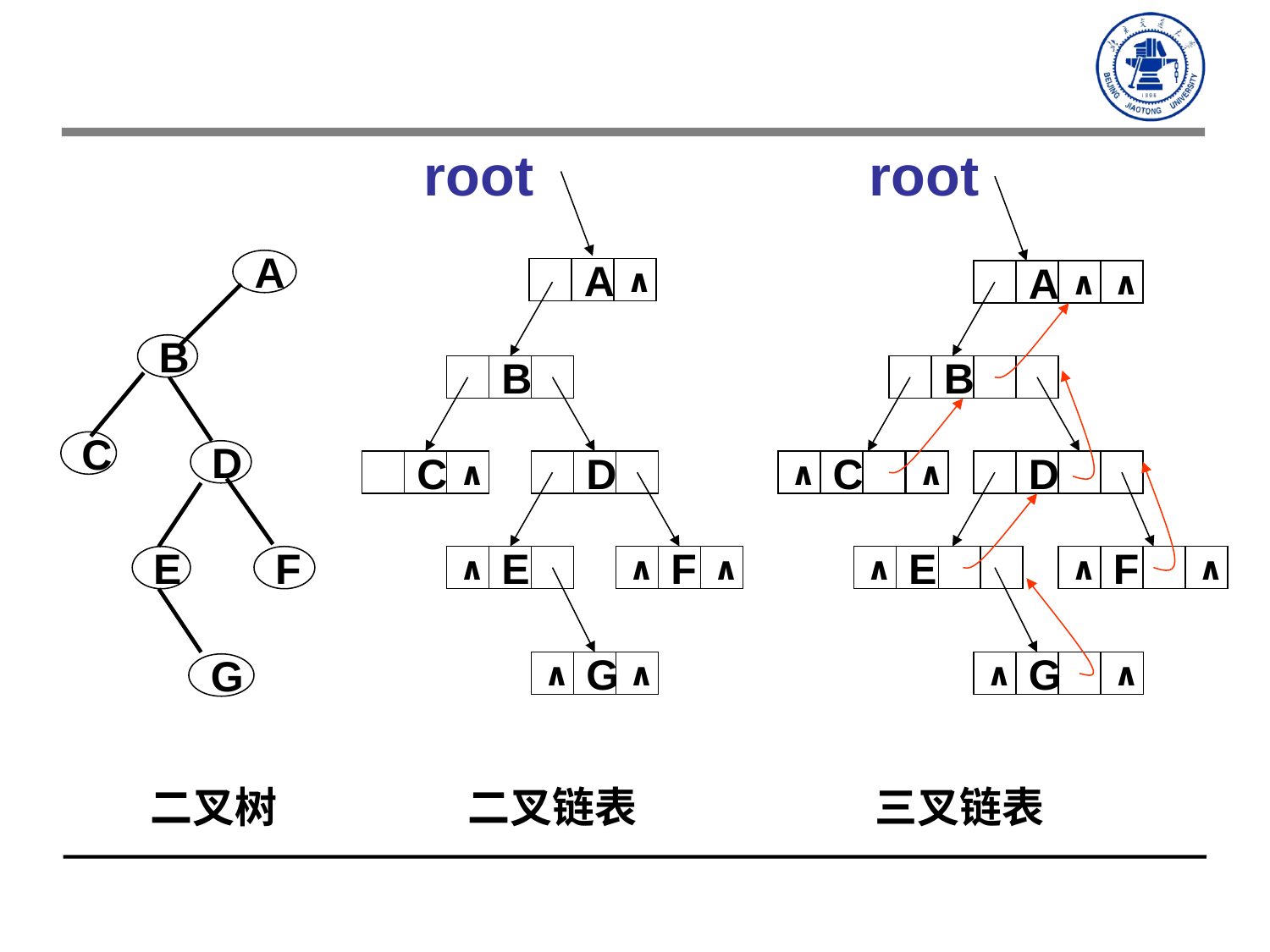

root

A
∧

B

C
∧

D

∧
E

∧
F
∧

∧
G
∧
root

A
∧
∧

B

∧
C

∧

D

∧
E

∧
F

∧

∧
G

∧
A

B

C
D

E
F

G
二叉树                    二叉链表                         三叉链表